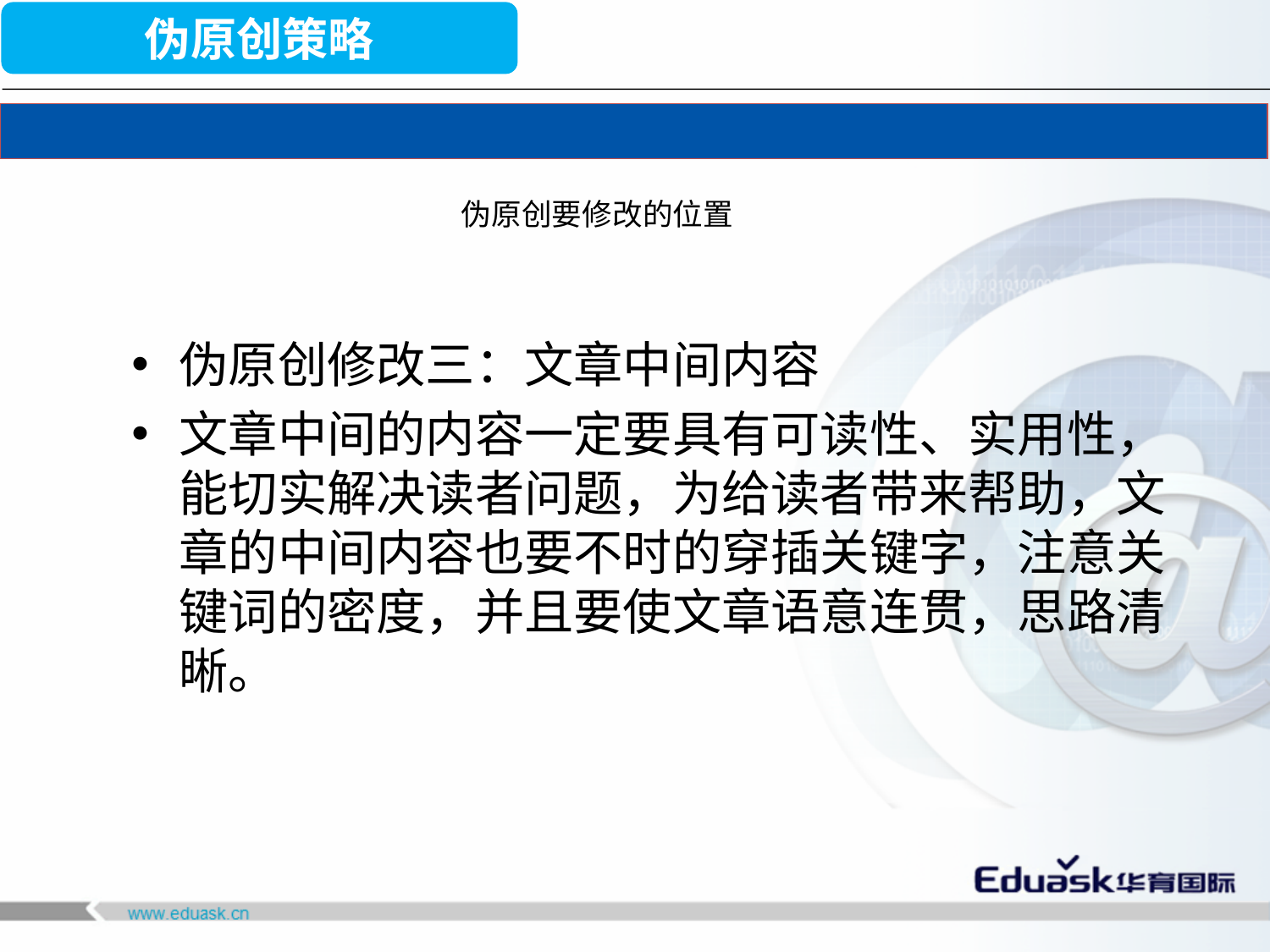

伪原创策略

# 伪原创要修改的位置
伪原创修改三：文章中间内容
文章中间的内容一定要具有可读性、实用性，能切实解决读者问题，为给读者带来帮助，文章的中间内容也要不时的穿插关键字，注意关键词的密度，并且要使文章语意连贯，思路清晰。